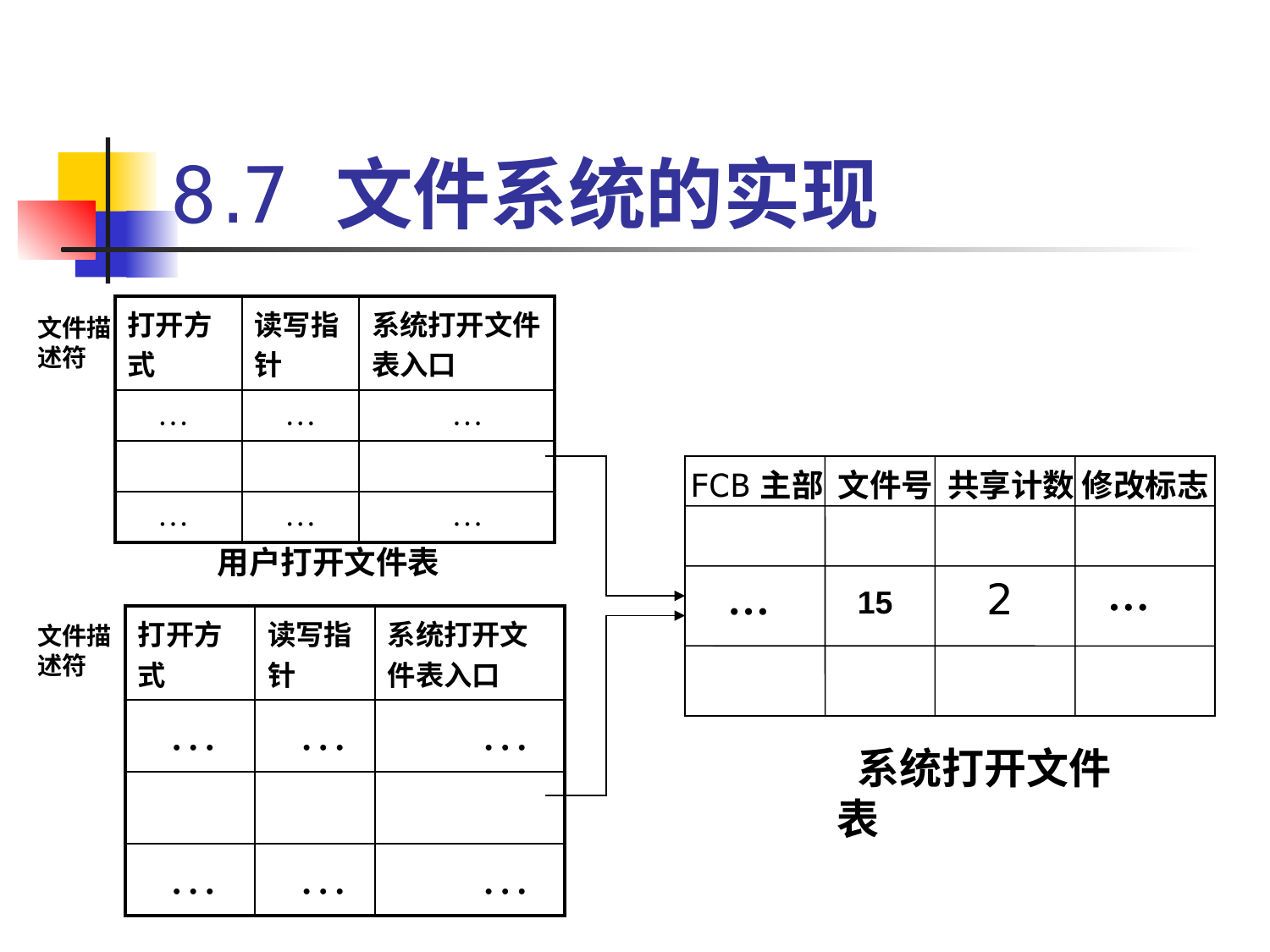

# 8.7 文件系统的实现
| 打开方式 | 读写指针 | 系统打开文件表入口 |
| --- | --- | --- |
| … | … | … |
|  |  |  |
| … | … | … |
文件描述符

FCB主部  文件号  共享计数 修改标志

用户打开文件表
…

…
2
15
| 打开方式 | 读写指针 | 系统打开文件表入口 |
| --- | --- | --- |
| … | … | … |
|  |  |  |
| … | … | … |
文件描述符

 系统打开文件表